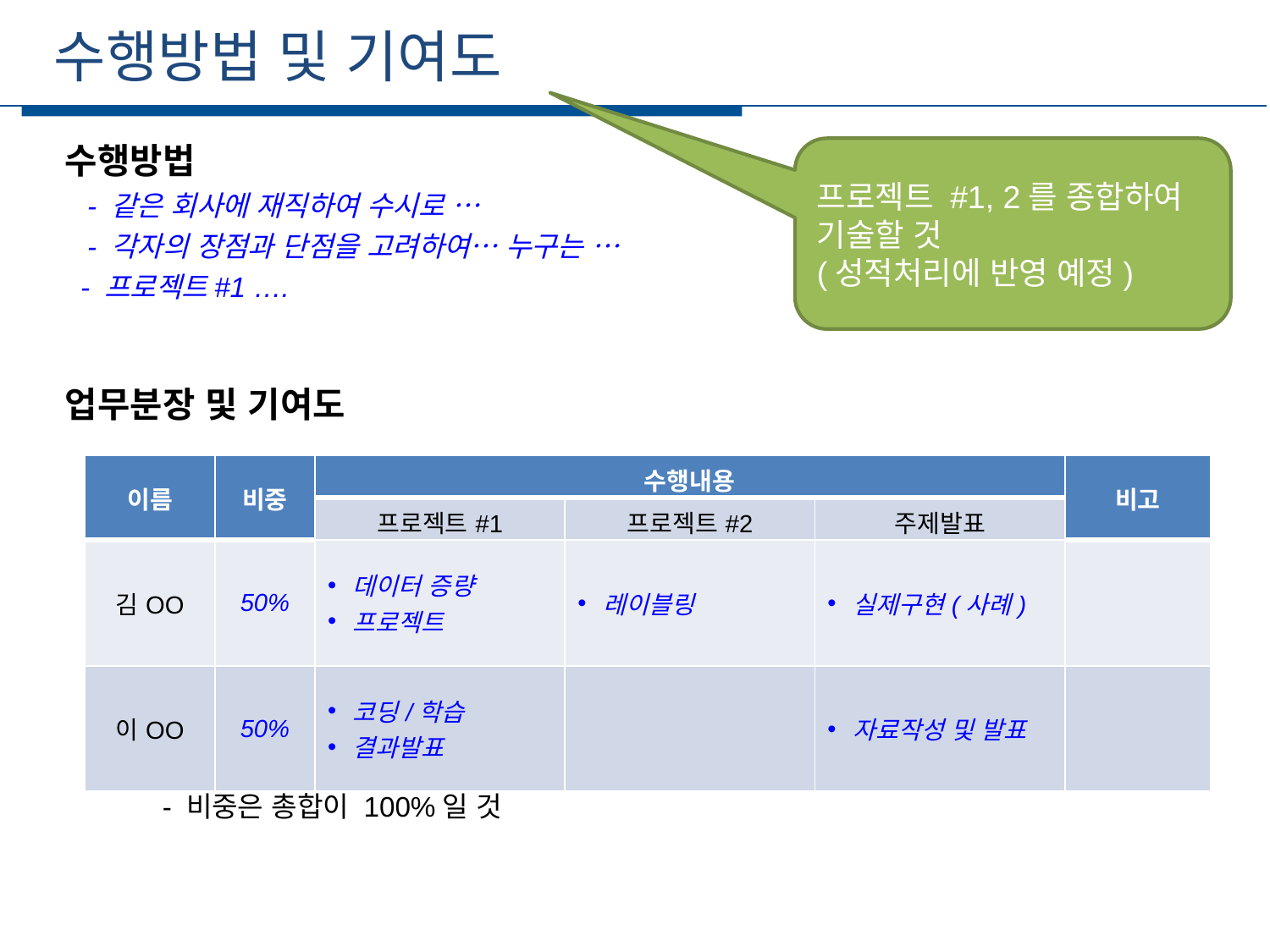

수행방법 및 기여도
세부일정

수행방법
  - 같은 회사에 재직하여 수시로 …
  - 각자의 장점과 단점을 고려하여… 누구는 …
  - 프로젝트#1 ….

업무분장 및 기여도
프로젝트 #1, 2를 종합하여 기술할 것
(성적처리에 반영 예정)

| 이름 | 비중 | 수행내용 |  |  | 비고 |
| --- | --- | --- | --- | --- | --- |
|  |  | 프로젝트#1 | 프로젝트#2 | 주제발표 |  |
| 김OO | 50% | 데이터 증량 프로젝트 | 레이블링 | 실제구현(사례) |  |
| 이OO | 50% | 코딩/학습 결과발표 |  | 자료작성 및 발표 |  |
- 비중은 총합이 100%일 것